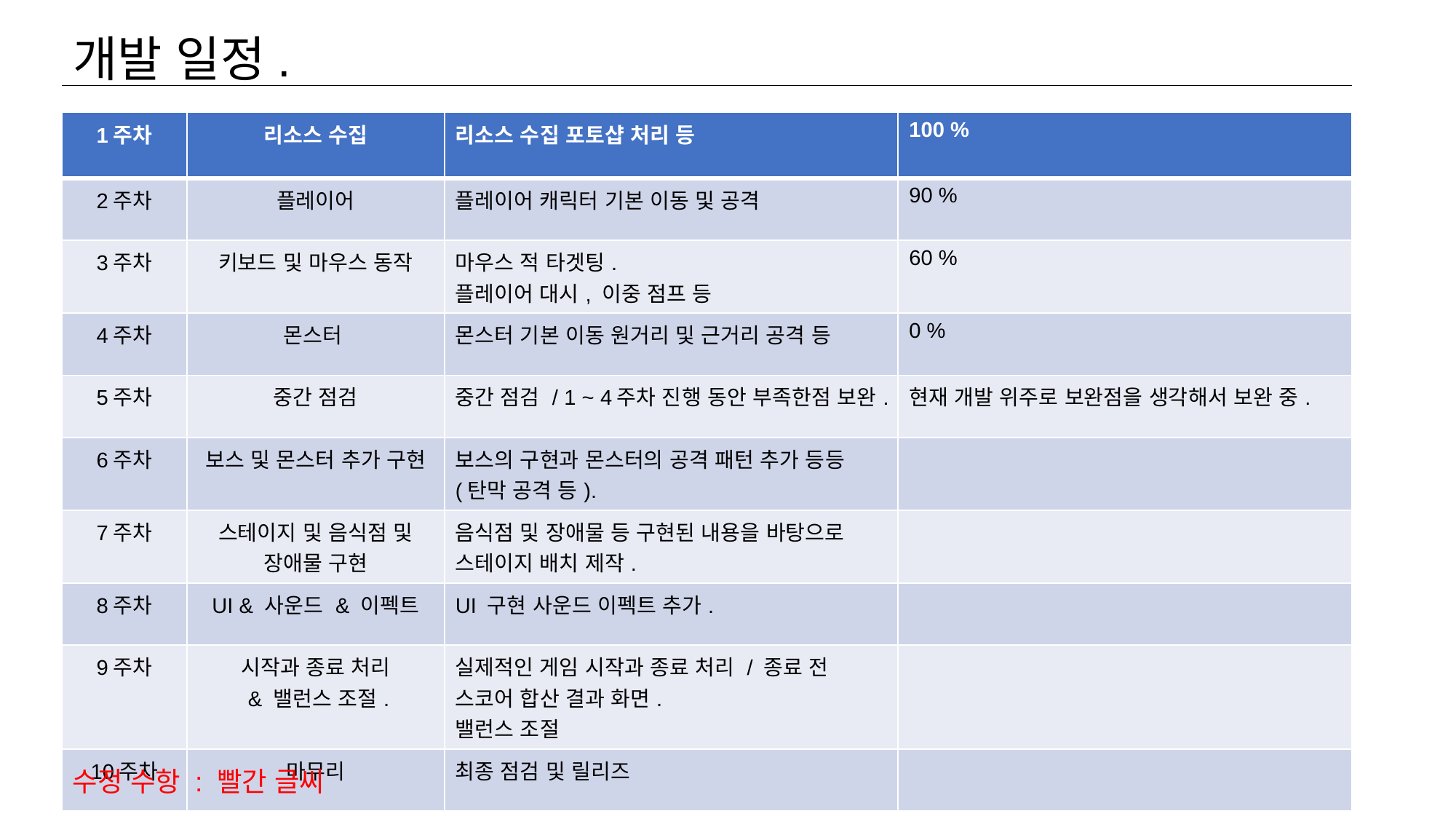

개발 일정.
| 1주차 | 리소스 수집 | 리소스 수집 포토샵 처리 등 | 100 % |
| --- | --- | --- | --- |
| 2주차 | 플레이어 | 플레이어 캐릭터 기본 이동 및 공격 | 90 % |
| 3주차 | 키보드 및 마우스 동작 | 마우스 적 타겟팅. 플레이어 대시, 이중 점프 등 | 60 % |
| 4주차 | 몬스터 | 몬스터 기본 이동 원거리 및 근거리 공격 등 | 0 % |
| 5주차 | 중간 점검 | 중간 점검 / 1 ~ 4주차 진행 동안 부족한점 보완. | 현재 개발 위주로 보완점을 생각해서 보완 중. |
| 6주차 | 보스 및 몬스터 추가 구현 | 보스의 구현과 몬스터의 공격 패턴 추가 등등 (탄막 공격 등). |  |
| 7주차 | 스테이지 및 음식점 및 장애물 구현 | 음식점 및 장애물 등 구현된 내용을 바탕으로 스테이지 배치 제작. |  |
| 8주차 | UI & 사운드 & 이펙트 | UI 구현 사운드 이펙트 추가. |  |
| 9주차 | 시작과 종료 처리 & 밸런스 조절. | 실제적인 게임 시작과 종료 처리 / 종료 전 스코어 합산 결과 화면. 밸런스 조절 |  |
| 10주차 | 마무리 | 최종 점검 및 릴리즈 |  |
수정 수항 : 빨간 글씨